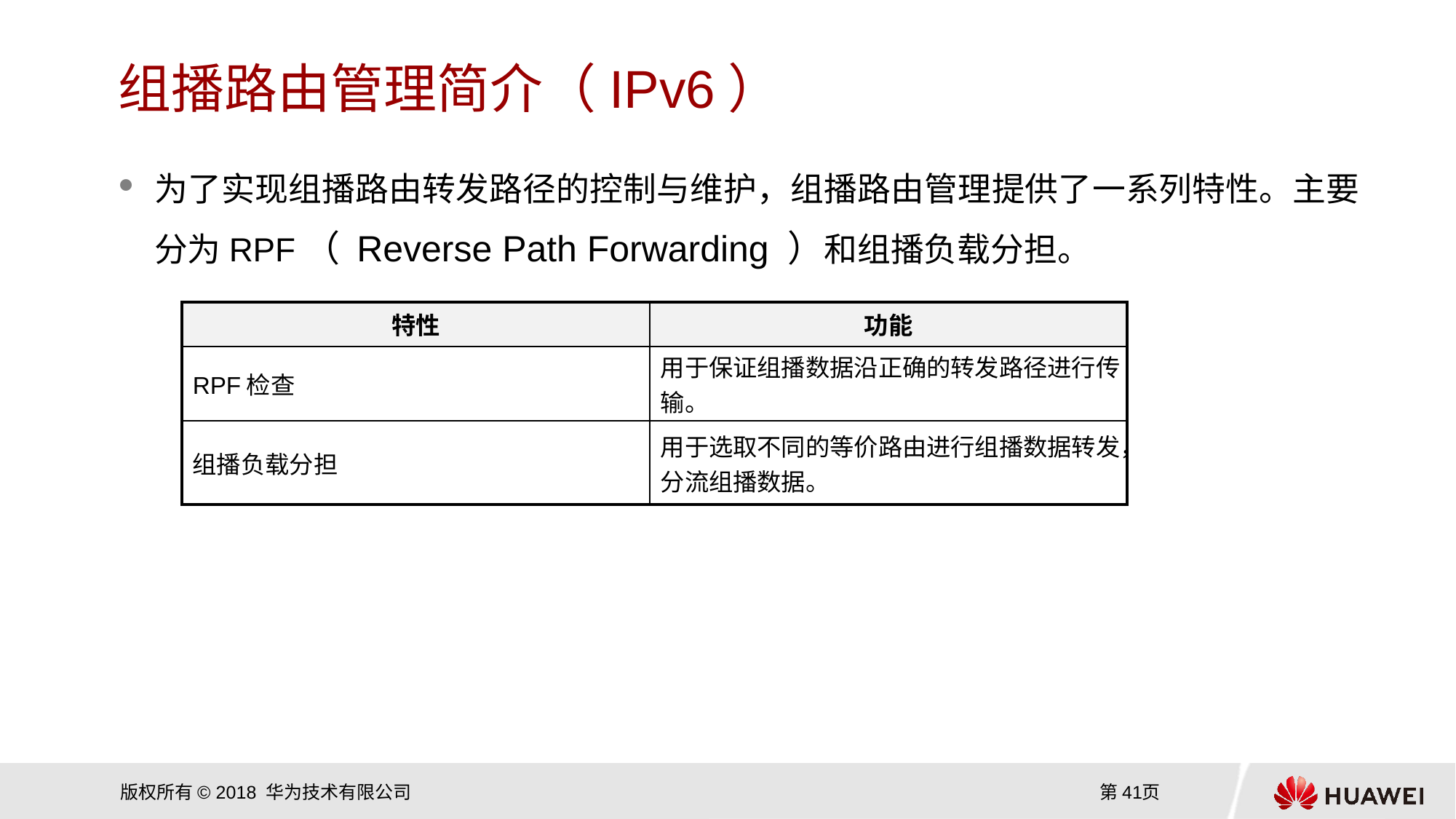

# 组播路由管理简介（IPv6）
为了实现组播路由转发路径的控制与维护，组播路由管理提供了一系列特性。主要分为RPF（ Reverse Path Forwarding ）和组播负载分担。
| 特性 | 功能 |
| --- | --- |
| RPF检查 | 用于保证组播数据沿正确的转发路径进行传输。 |
| 组播负载分担 | 用于选取不同的等价路由进行组播数据转发，分流组播数据。 |